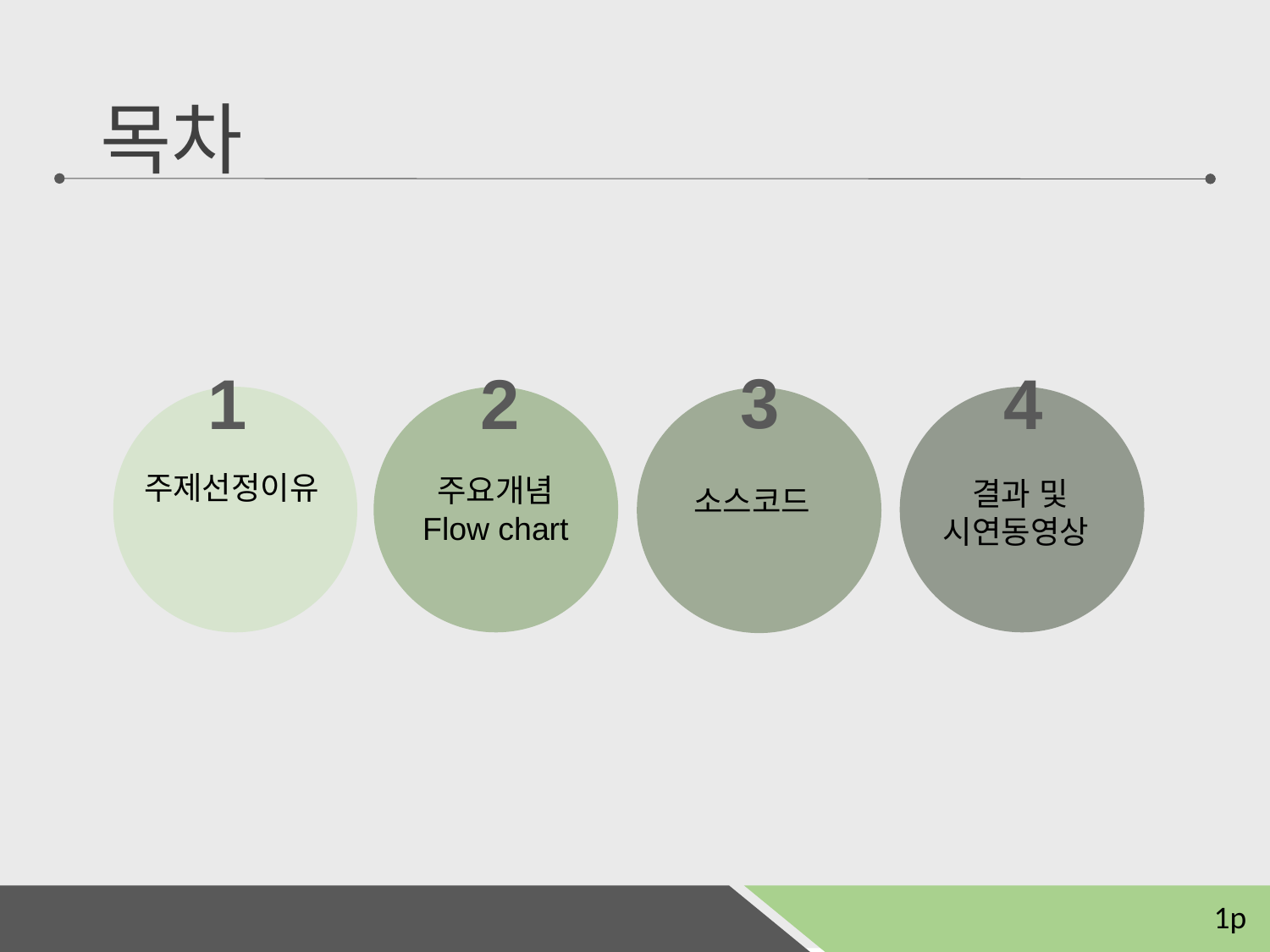

# 목차
3

소스코드
1

주제선정이유
2

주요개념
Flow chart
4

결과 및
시연동영상

1p